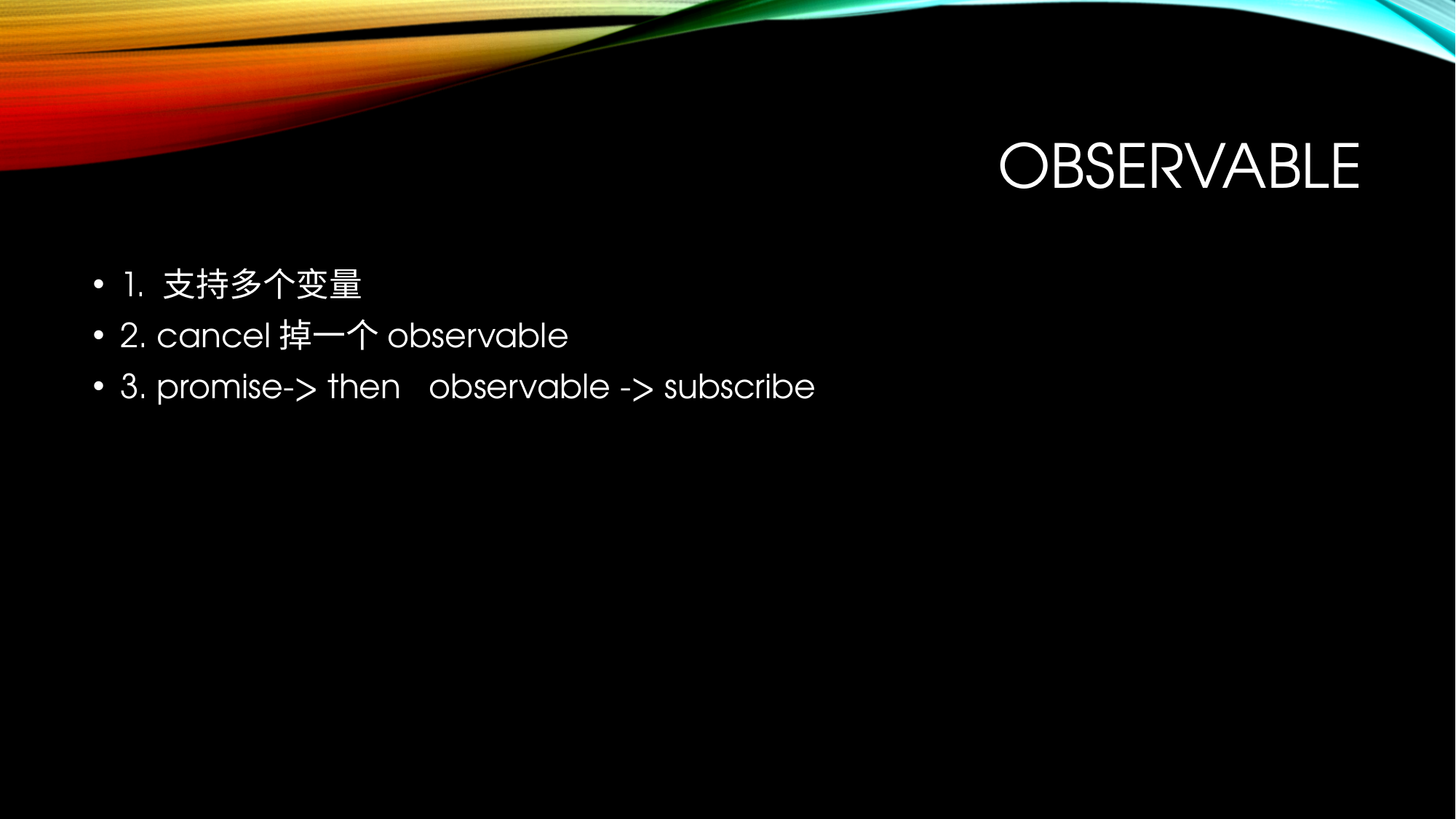

# Observable
1. 支持多个变量
2. cancel掉一个observable
3. promise-> then   observable -> subscribe